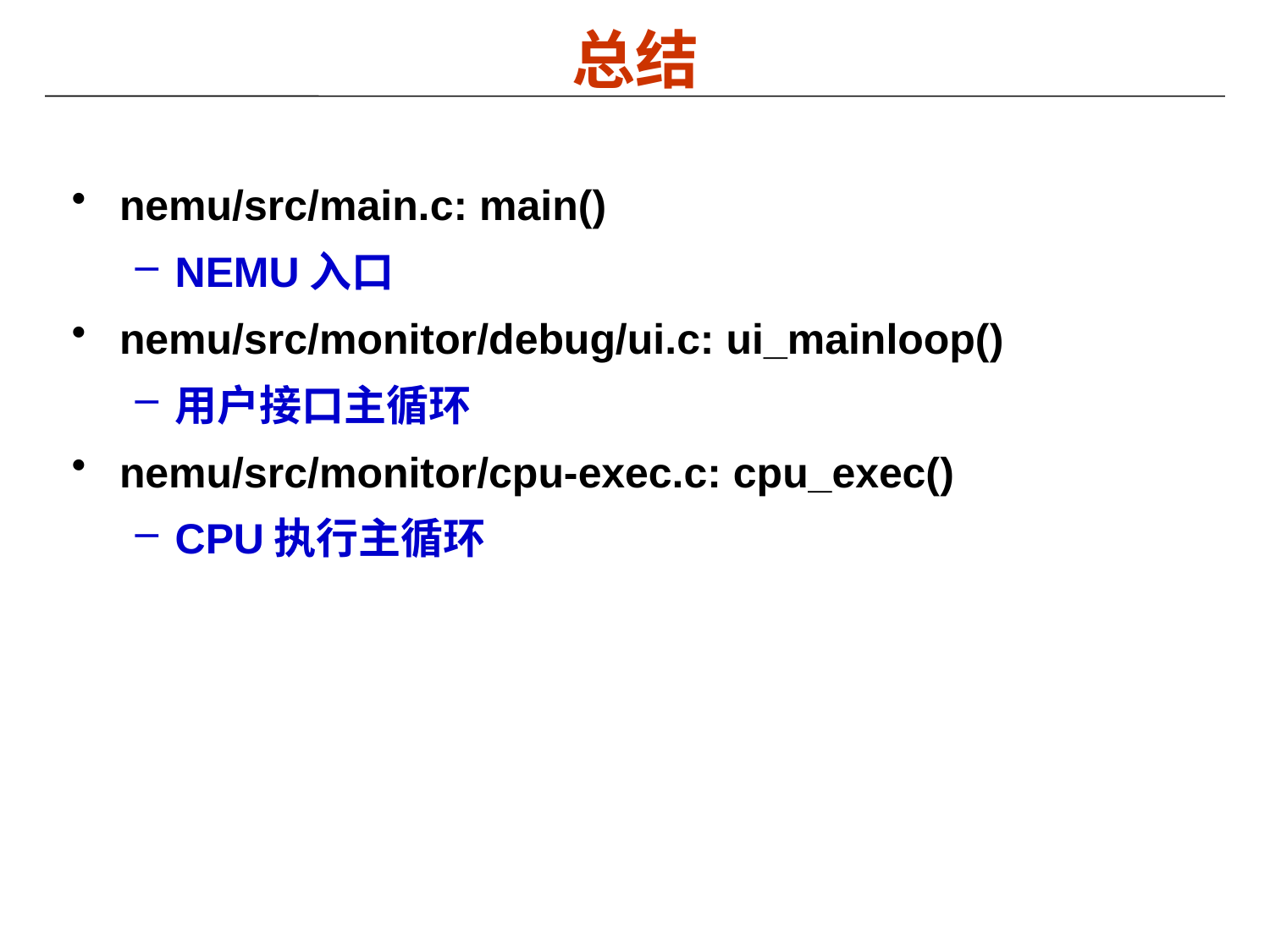

总结
nemu/src/main.c: main()
NEMU入口
nemu/src/monitor/debug/ui.c: ui_mainloop()
用户接口主循环
nemu/src/monitor/cpu-exec.c: cpu_exec()
CPU执行主循环